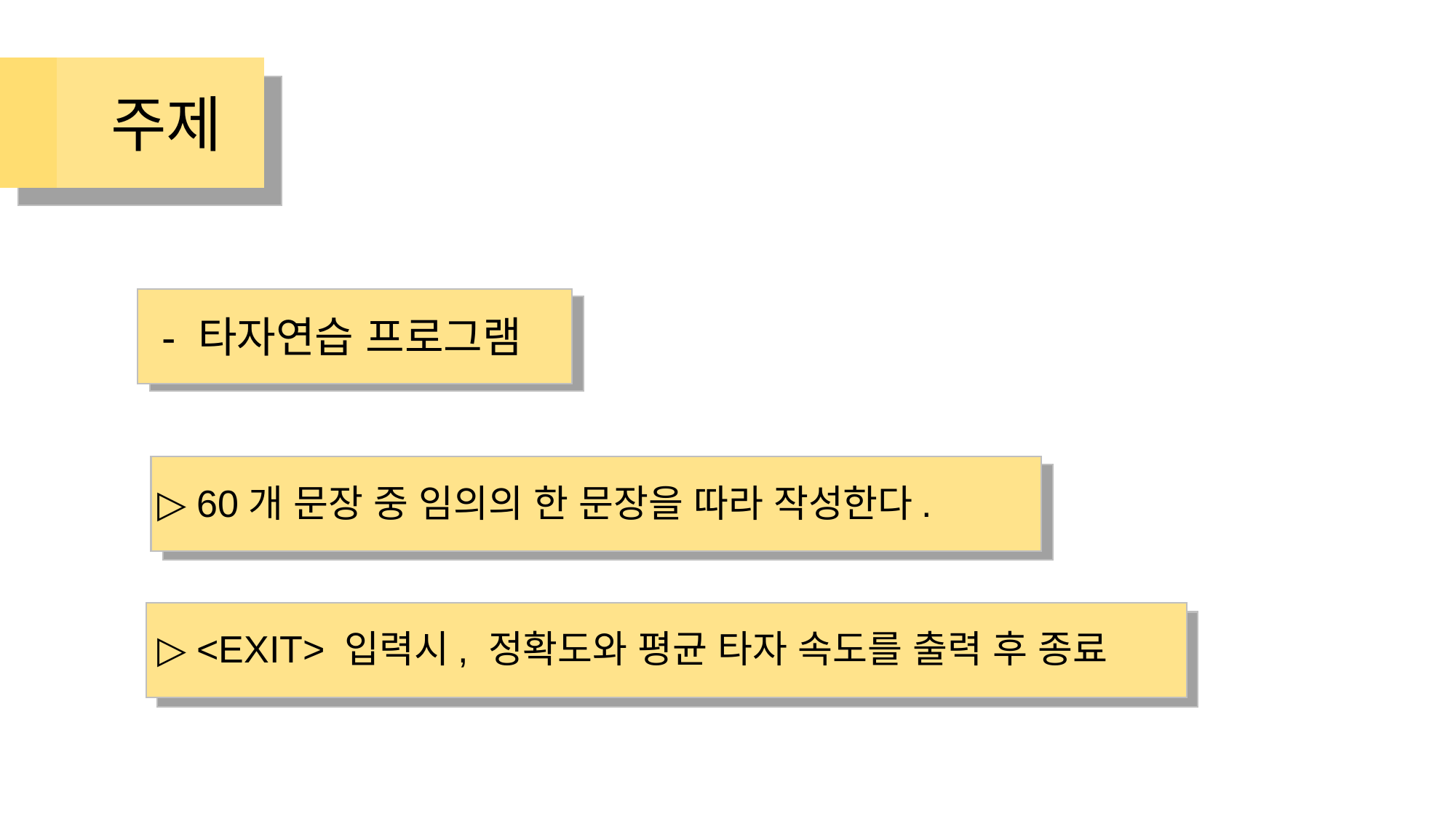

# 주제

- 타자연습 프로그램

▷ 60개 문장 중 임의의 한 문장을 따라 작성한다.

▷ <EXIT> 입력시, 정확도와 평균 타자 속도를 출력 후 종료
%